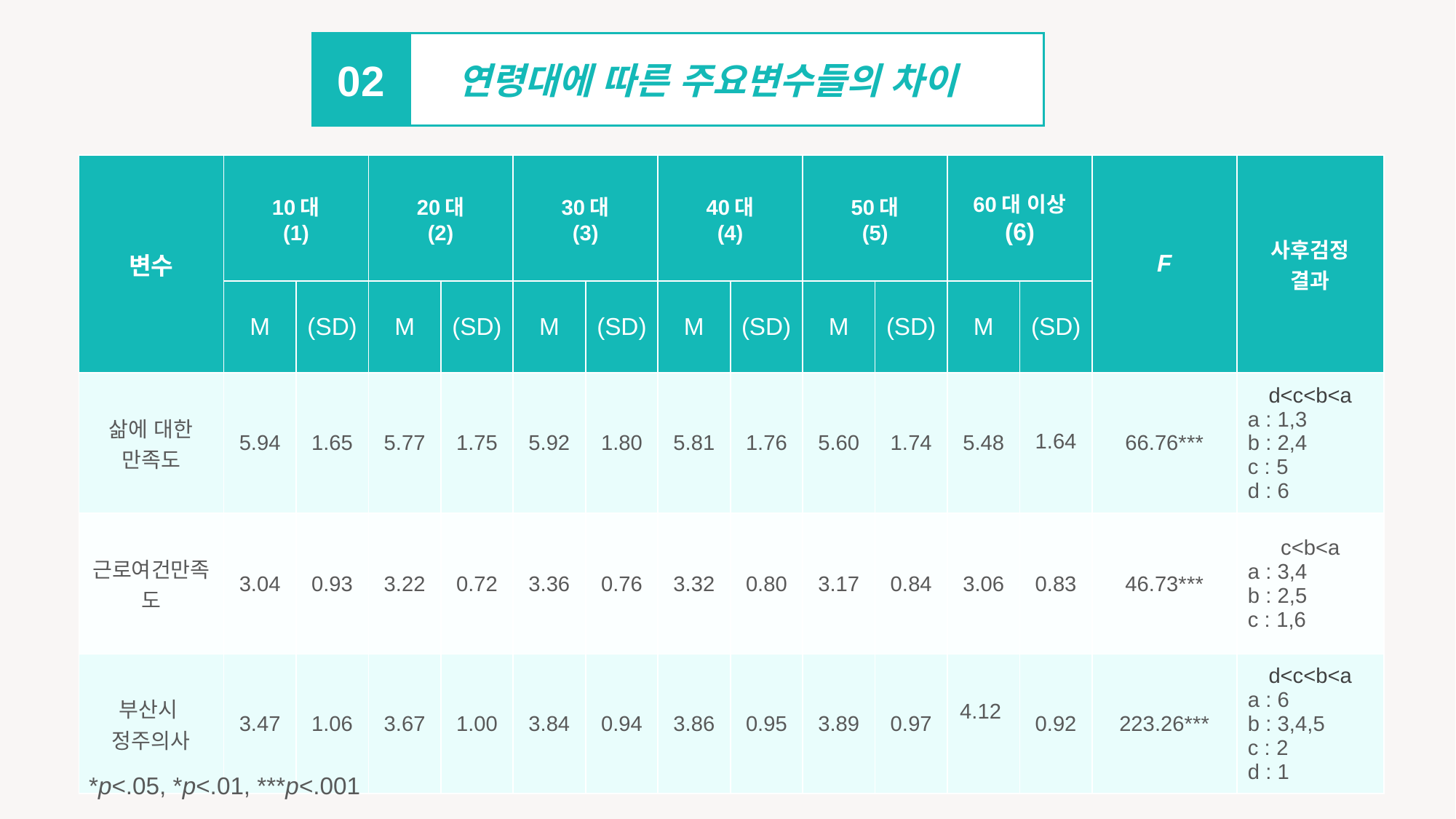

연령대에 따른 주요변수들의 차이
02
| 변수 | 10대 (1) |  | 20대 (2) |  | 30대 (3) |  | 40대 (4) |  | 50대 (5) |  | 60대 이상 (6) |  | F | 사후검정 결과 |
| --- | --- | --- | --- | --- | --- | --- | --- | --- | --- | --- | --- | --- | --- | --- |
|  | M | (SD) | M | (SD) | M | (SD) | M | (SD) | M | (SD) | M | (SD) |  |  |
| 삶에 대한 만족도 | 5.94 | 1.65 | 5.77 | 1.75 | 5.92 | 1.80 | 5.81 | 1.76 | 5.60 | 1.74 | 5.48 | 1.64 | 66.76\*\*\* | d<c<b<a a : 1,3 b : 2,4 c : 5 d : 6 |
| 근로여건만족도 | 3.04 | 0.93 | 3.22 | 0.72 | 3.36 | 0.76 | 3.32 | 0.80 | 3.17 | 0.84 | 3.06 | 0.83 | 46.73\*\*\* | c<b<a a : 3,4 b : 2,5 c : 1,6 |
| 부산시 정주의사 | 3.47 | 1.06 | 3.67 | 1.00 | 3.84 | 0.94 | 3.86 | 0.95 | 3.89 | 0.97 | 4.12 | 0.92 | 223.26\*\*\* | d<c<b<a a : 6 b : 3,4,5 c : 2 d : 1 |

*p<.05, *p<.01, ***p<.001